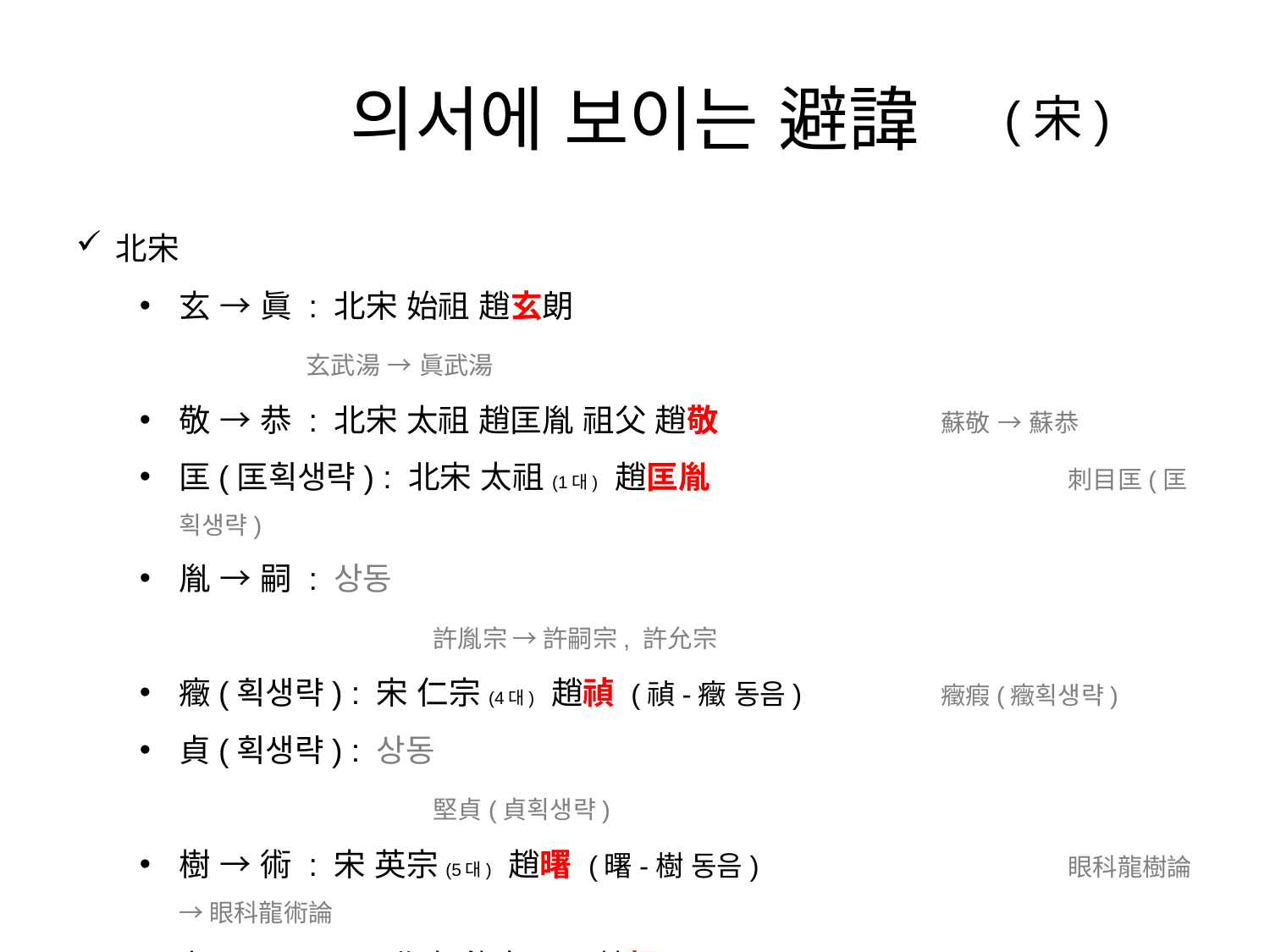

의서에 보이는 避諱
 (宋)
北宋
玄 → 眞 : 北宋 始祖 趙玄朗					玄武湯 → 眞武湯
敬 → 恭 : 北宋 太祖 趙匡胤 祖父 趙敬		蘇敬 → 蘇恭
匡(匡획생략) : 北宋 太祖(1대) 趙匡胤			刺目匡(匡획생략)
胤 → 嗣 : 상동								許胤宗 → 許嗣宗, 許允宗
癥(획생략) : 宋 仁宗(4대) 趙禎 (禎-癥 동음)		癥瘕(癥획생략)
貞(획생략) : 상동 							堅貞(貞획생략)
樹 → 術 : 宋 英宗(5대) 趙曙 (曙-樹 동음)			眼科龍樹論 → 眼科龍術論
丸 → 圓/元 : 北宋 欽宗(9대) 趙桓 (桓-丸 동음)	○○丸 → ○○圓, ○○元

南宋
敦 → 訓 : 南宋 光宗(12대) 趙惇 (敦-惇 동음)	大敦 → 大訓
廣 → 衍 : 南宋 寧宗(13대) 趙擴				本草廣義 → 本草衍義